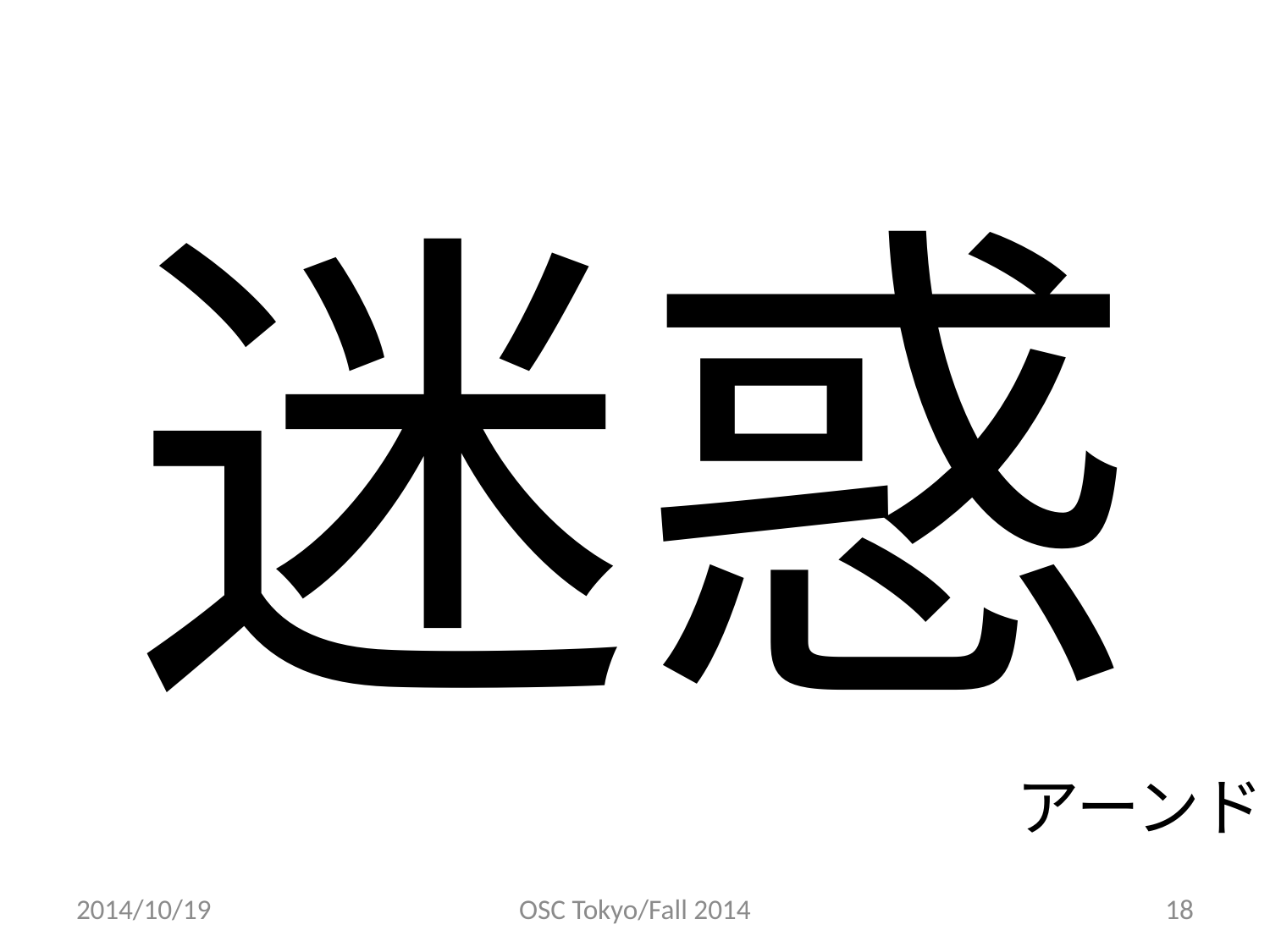

# 迷惑
アーンド
2014/10/19
OSC Tokyo/Fall 2014
18